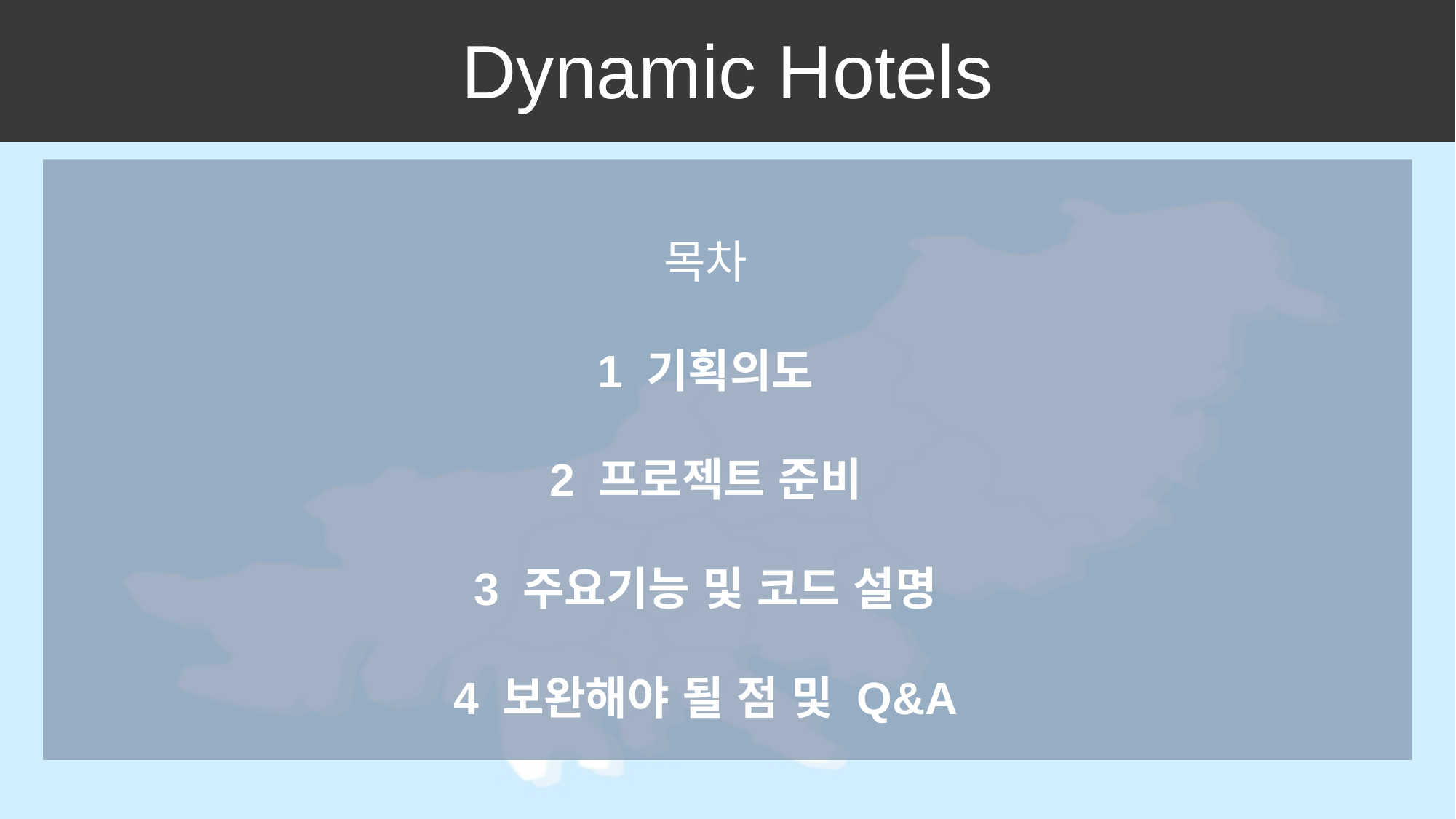

Dynamic Hotels

목차
1 기획의도
2 프로젝트 준비
3 주요기능 및 코드 설명
4 보완해야 될 점 및 Q&A